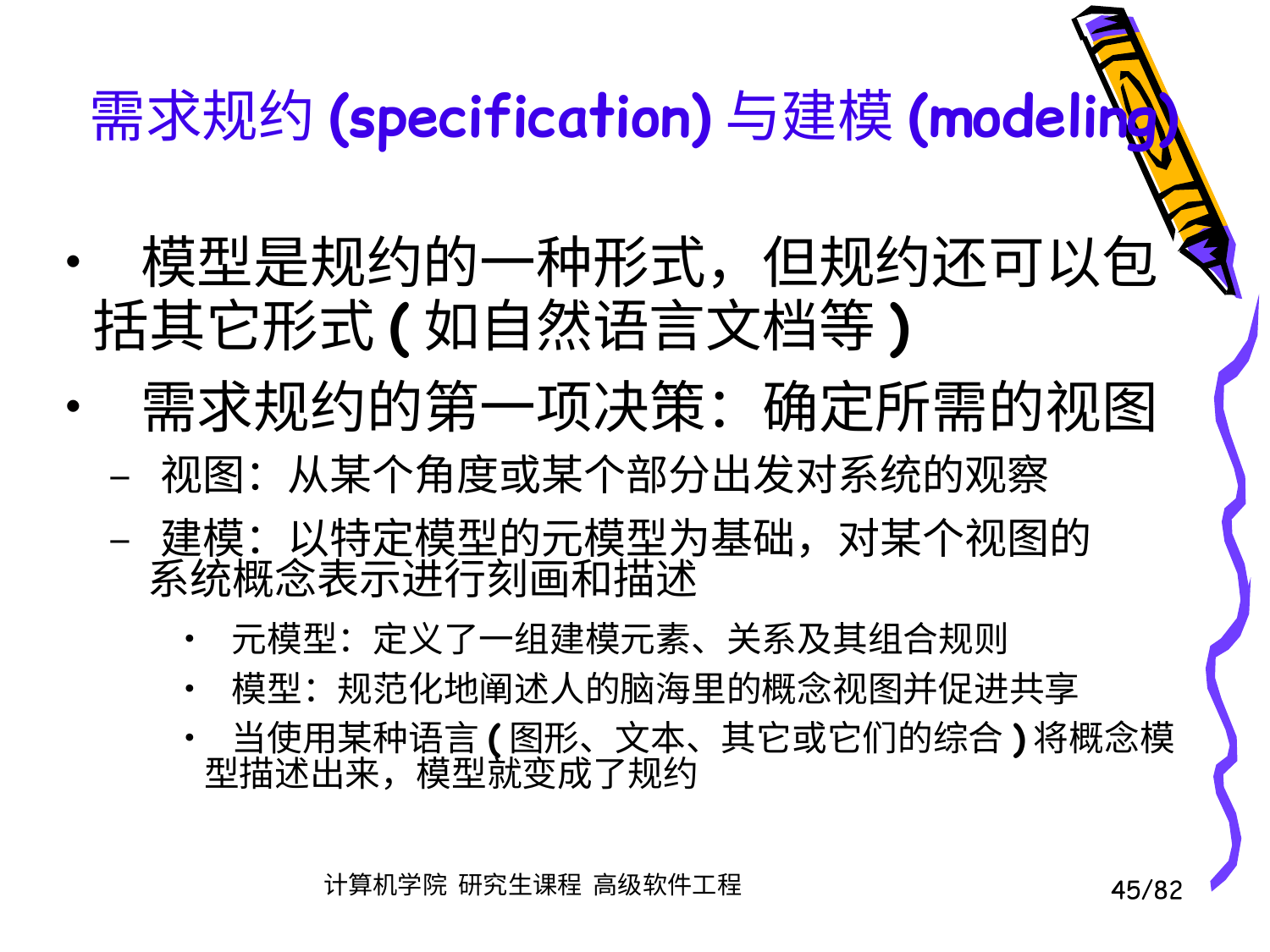

需求规约(specification)与建模(modeling)

•  模型是规约的一种形式，但规约还可以包
		括其它形式(如自然语言文档等)
•  需求规约的第一项决策：确定所需的视图
			–  视图：从某个角度或某个部分出发对系统的观察
			–  建模：以特定模型的元模型为基础，对某个视图的
				系统概念表示进行刻画和描述
					•  元模型：定义了一组建模元素、关系及其组合规则
					•  模型：规范化地阐述人的脑海里的概念视图并促进共享
					•  当使用某种语言(图形、文本、其它或它们的综合)将概念模
						型描述出来，模型就变成了规约

45/82
计算机学院  研究生课程  高级软件工程